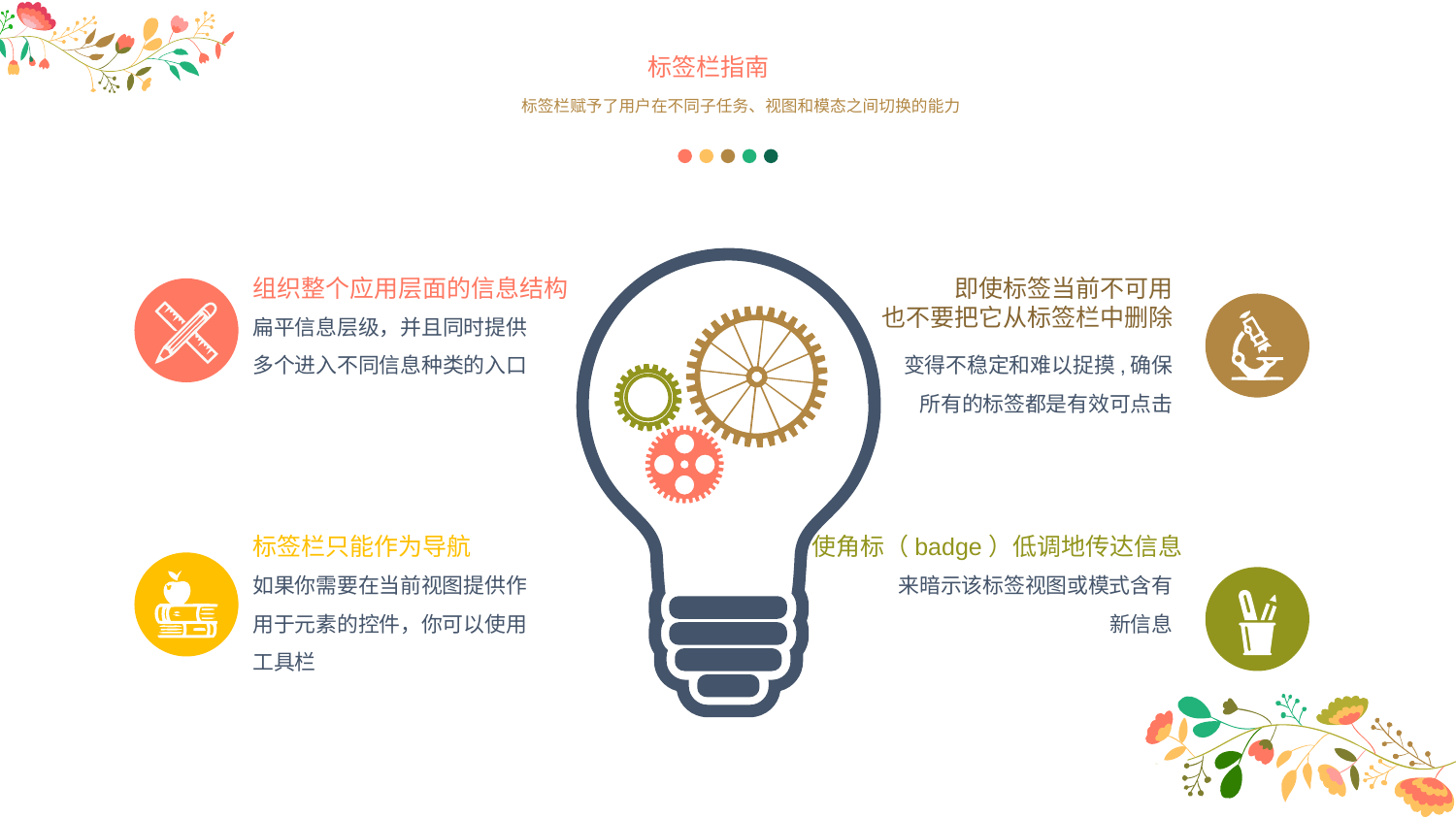

标签栏指南
标签栏赋予了用户在不同子任务、视图和模态之间切换的能力

组织整个应用层面的信息结构
即使标签当前不可用
也不要把它从标签栏中删除

扁平信息层级，并且同时提供多个进入不同信息种类的入口
变得不稳定和难以捉摸,确保所有的标签都是有效可点击
标签栏只能作为导航
使角标（badge）低调地传达信息

如果你需要在当前视图提供作用于元素的控件，你可以使用工具栏
来暗示该标签视图或模式含有新信息